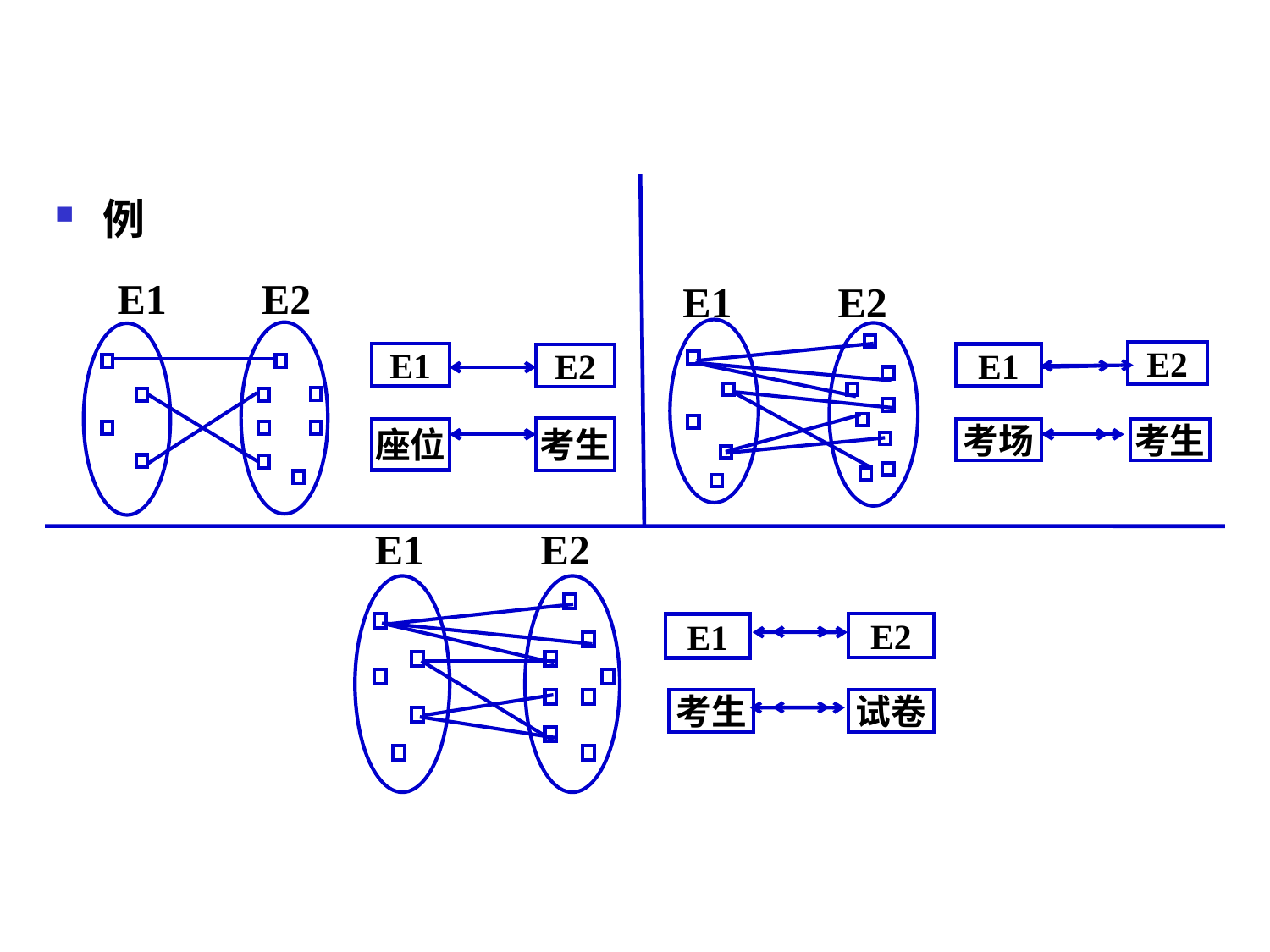

E1         E2

E1

考生
座位

E2
E1          E2

E2
E1

考场
考生

E1           E2

E2

考生
试卷

E1

例